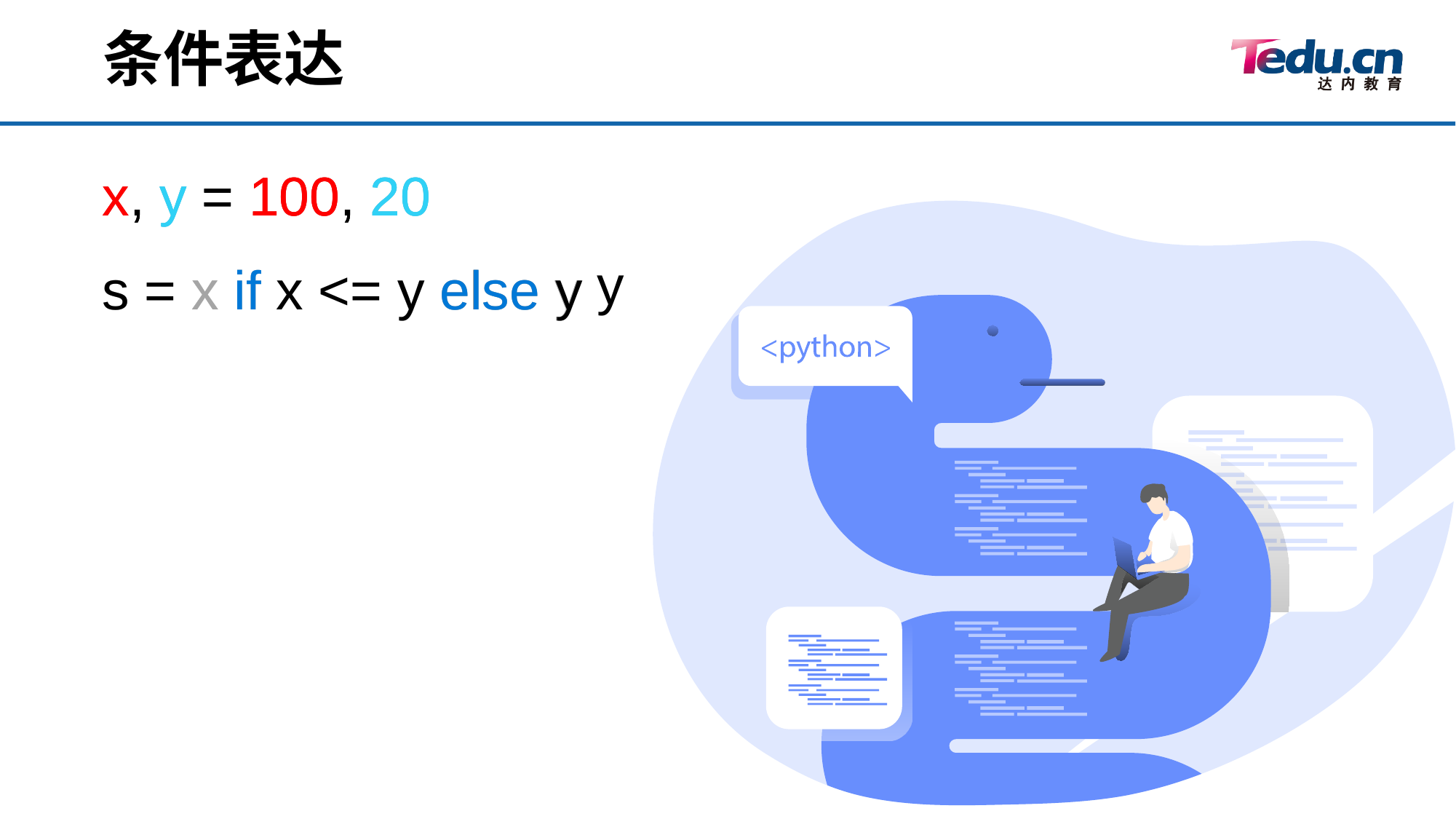

条件表达
x, y = 100, 20
s = x if x <= y else y
x, y = 100, 20
s = x if x <= y else y
x, y = 100, 20
s = x if x <= y else y

y